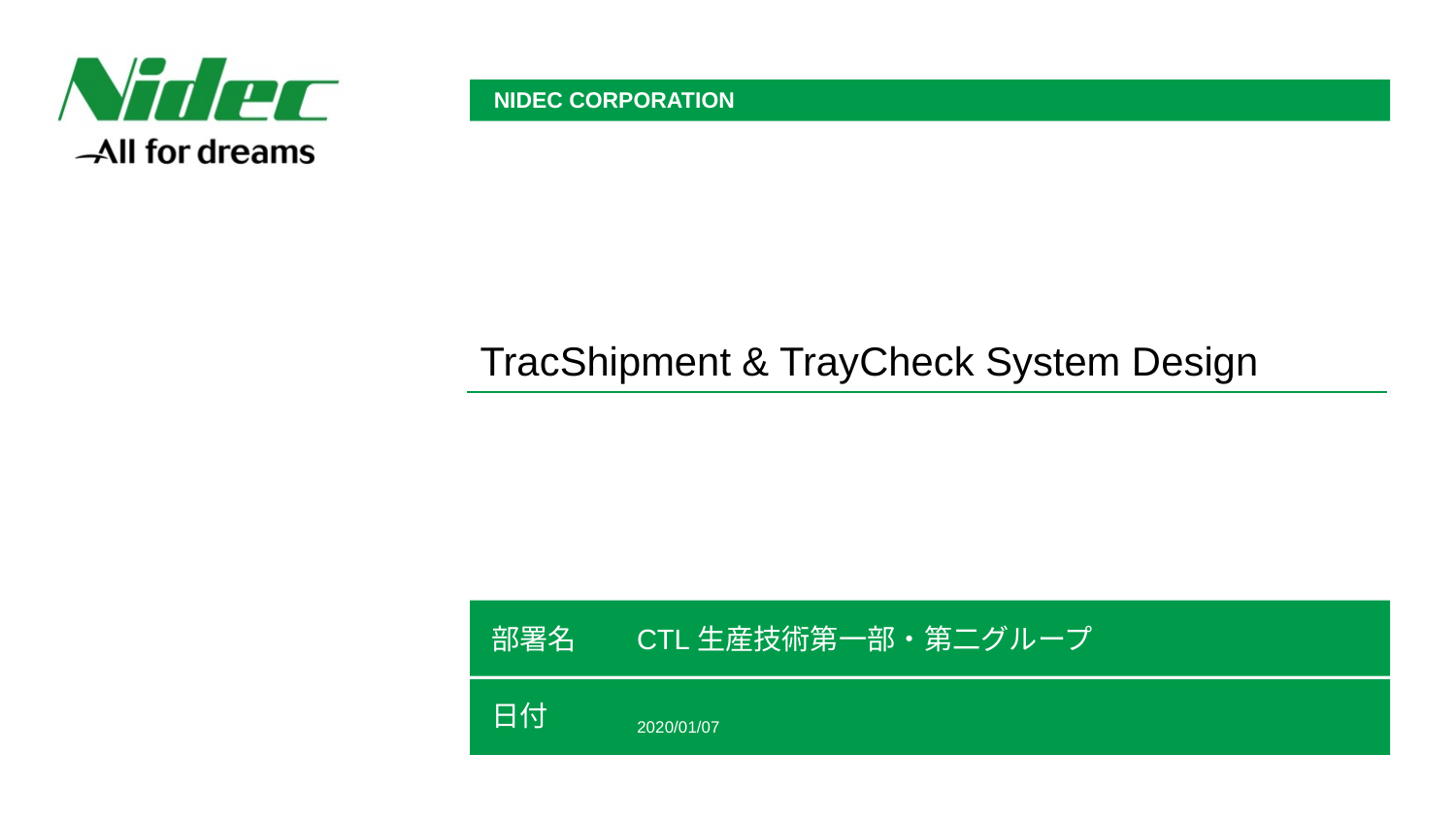

NIDEC CORPORATION
TracShipment & TrayCheck System Design
部署名	CTL生産技術第一部・第二グループ
日付	2020/01/07